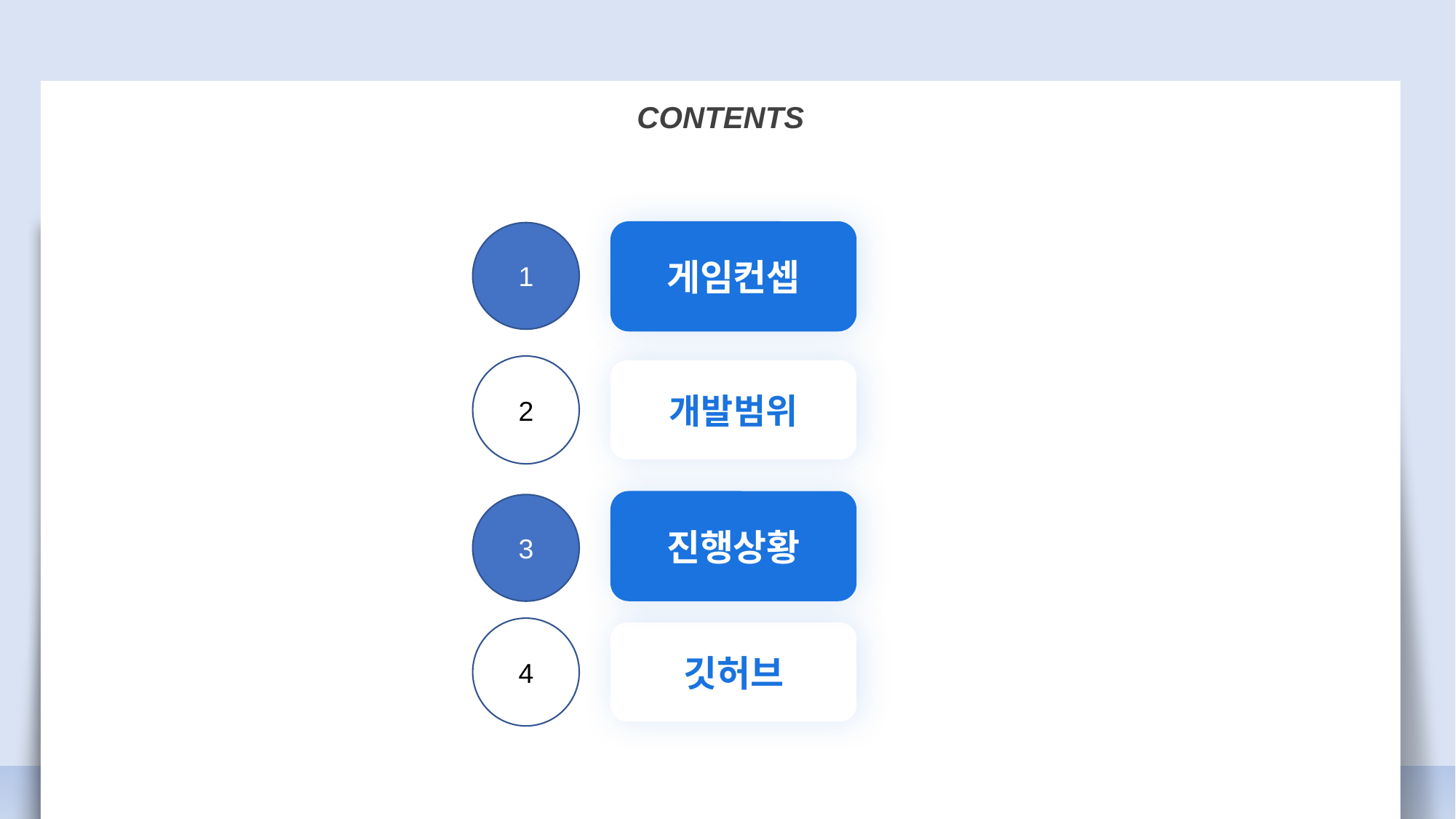

CONTENTS

게임컨셉
1
2
개발범위
진행상황
3
4
깃허브